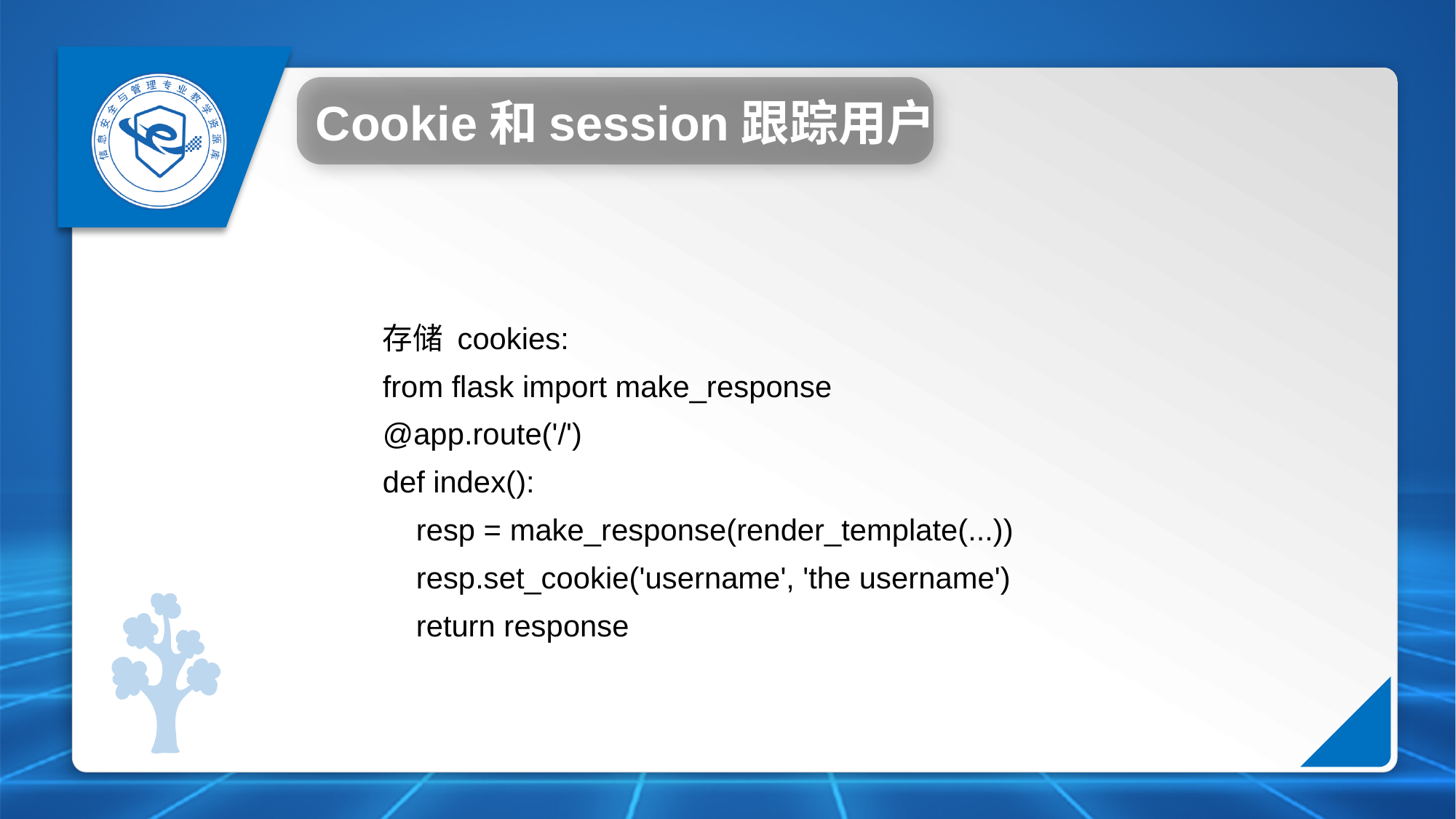

Cookie和session跟踪用户
存储 cookies:
from flask import make_response
@app.route('/')
def index():
    resp = make_response(render_template(...))
    resp.set_cookie('username', 'the username')
    return response